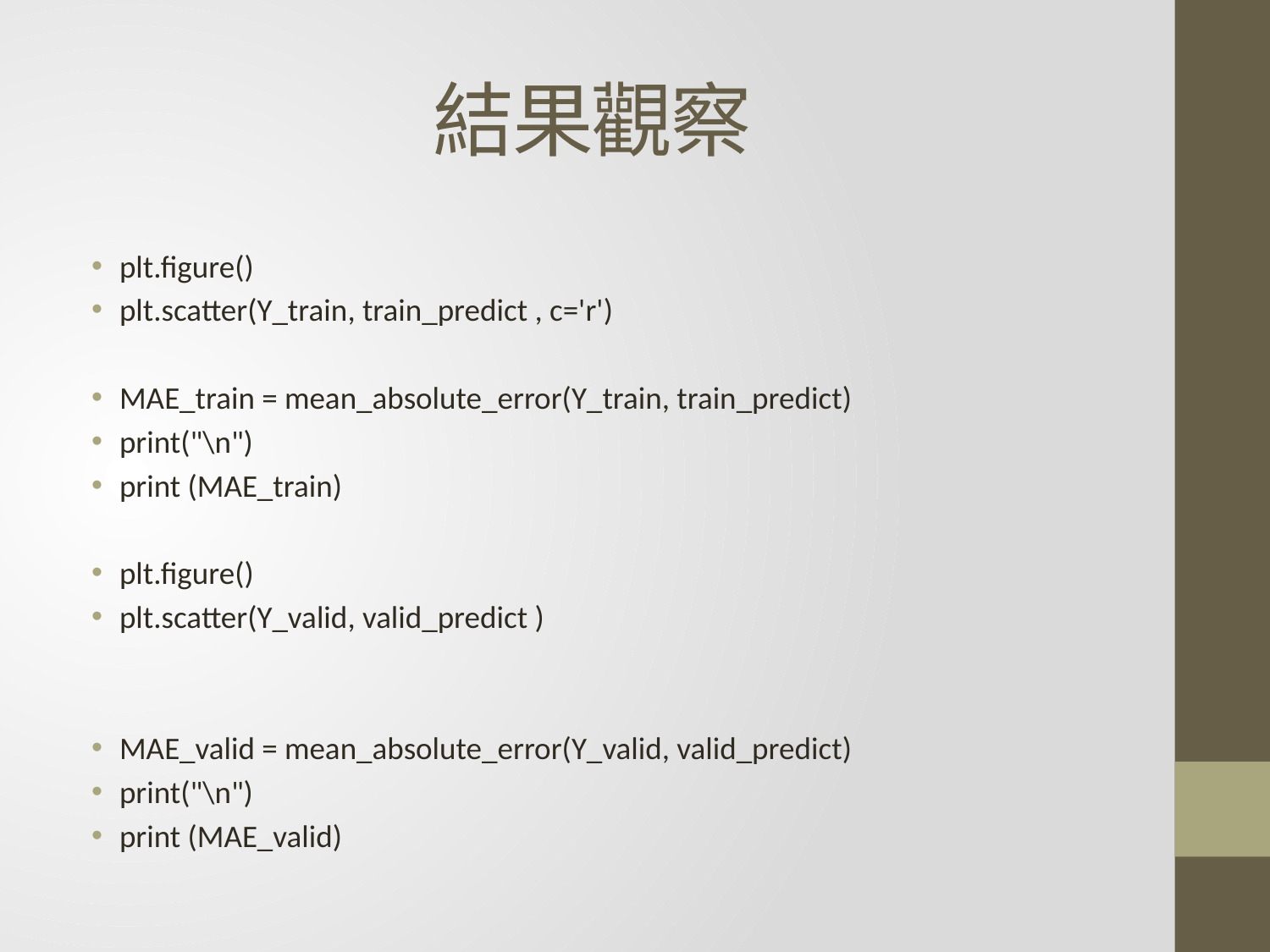

# 結果觀察

plt.figure()
plt.scatter(Y_train, train_predict , c='r')

MAE_train = mean_absolute_error(Y_train, train_predict)
print("\n")
print (MAE_train)

plt.figure()
plt.scatter(Y_valid, valid_predict )

MAE_valid = mean_absolute_error(Y_valid, valid_predict)
print("\n")
print (MAE_valid)